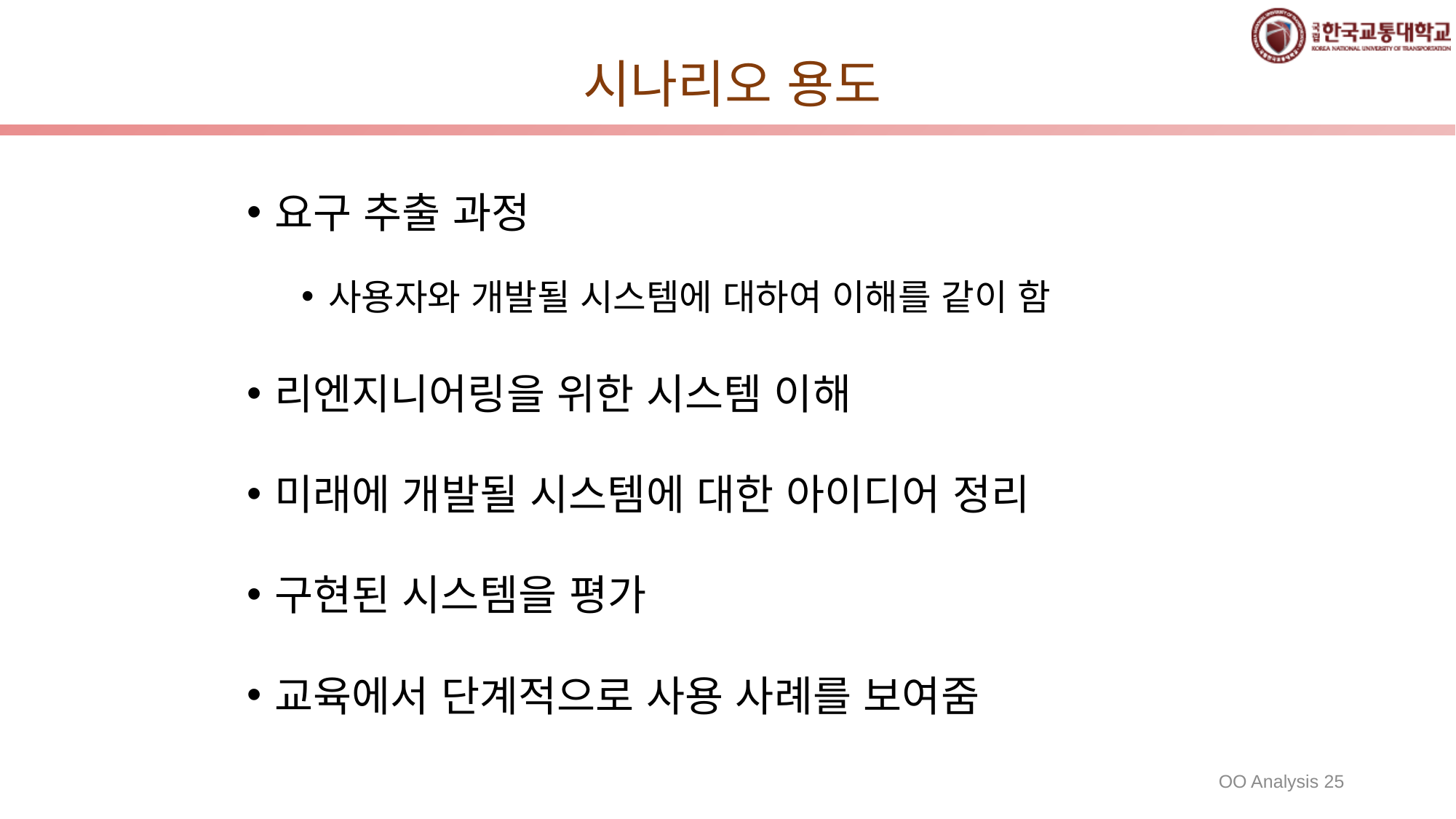

# 시나리오 용도
요구 추출 과정
사용자와 개발될 시스템에 대하여 이해를 같이 함
리엔지니어링을 위한 시스템 이해
미래에 개발될 시스템에 대한 아이디어 정리
구현된 시스템을 평가
교육에서 단계적으로 사용 사례를 보여줌

OO Analysis 25